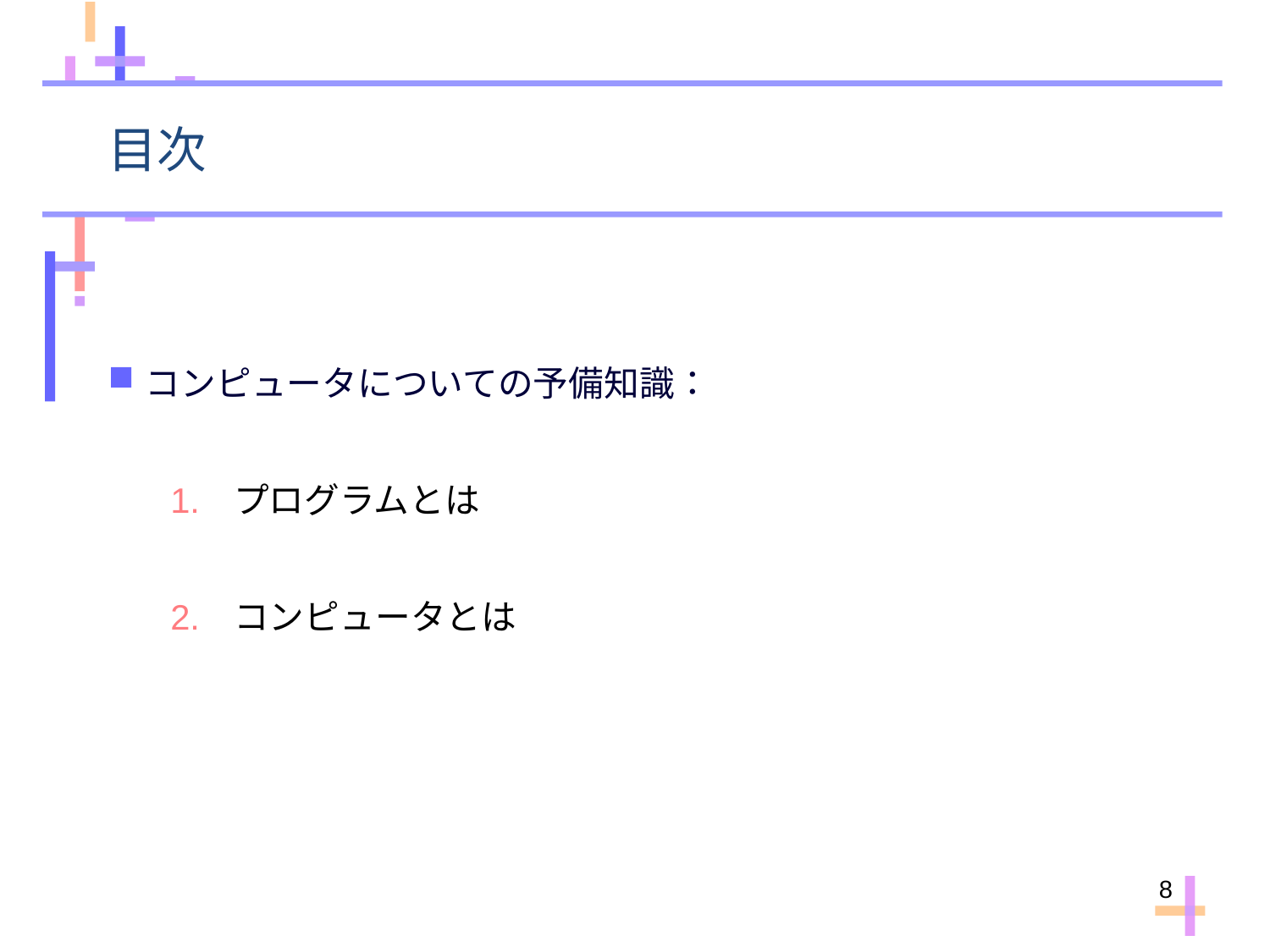

# 目次
コンピュータについての予備知識：

プログラムとは

コンピュータとは

8